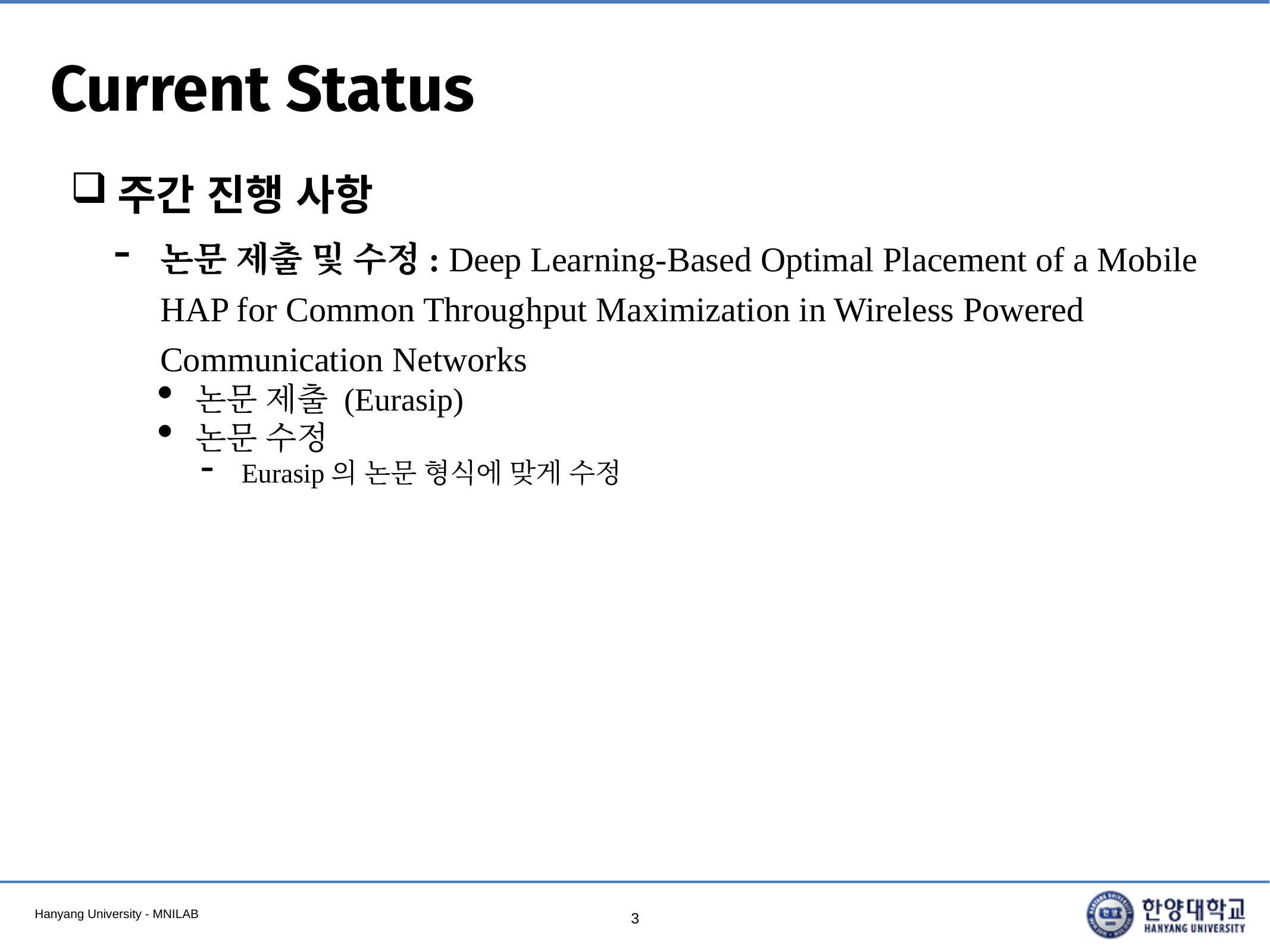

# Current Status
주간 진행 사항
논문 제출 및 수정: Deep Learning-Based Optimal Placement of a Mobile HAP for Common Throughput Maximization in Wireless Powered Communication Networks
논문 제출 (Eurasip)
논문 수정
Eurasip의 논문 형식에 맞게 수정
3